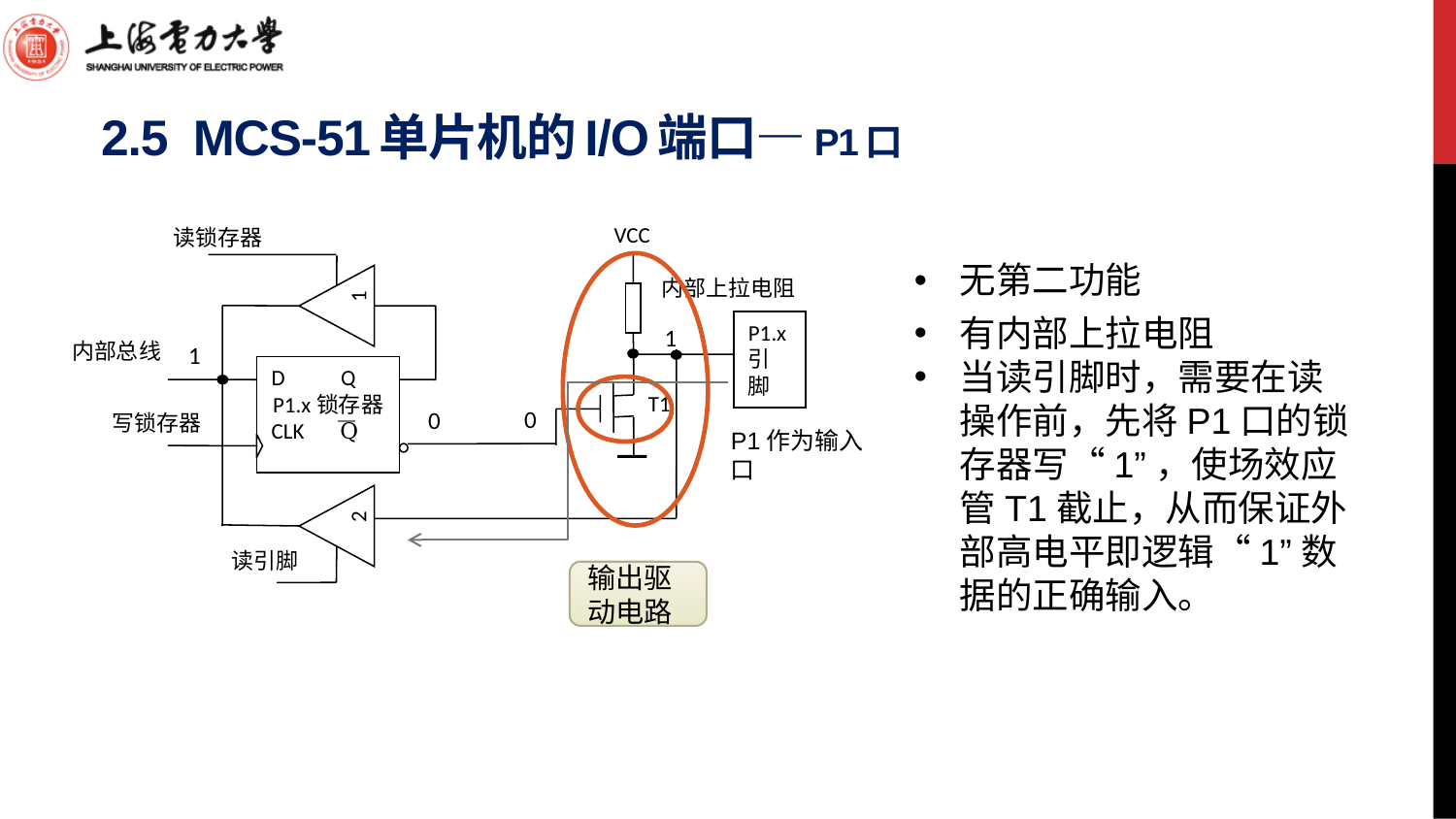

# 2.5  MCS-51单片机的I/O端口—P1口
VCC
读锁存器
无第二功能

内部上拉电阻
1

有内部上拉电阻
当读引脚时，需要在读操作前，先将P1口的锁存器写“1”，使场效应管T1截止，从而保证外部高电平即逻辑“1”数据的正确输入。

P1.x
引脚
1
内部总线
1

D           Q
P1.x锁存器
CLK       Q

T1
0
0
写锁存器

P1作为输入口

2

读引脚

输出驱动电路